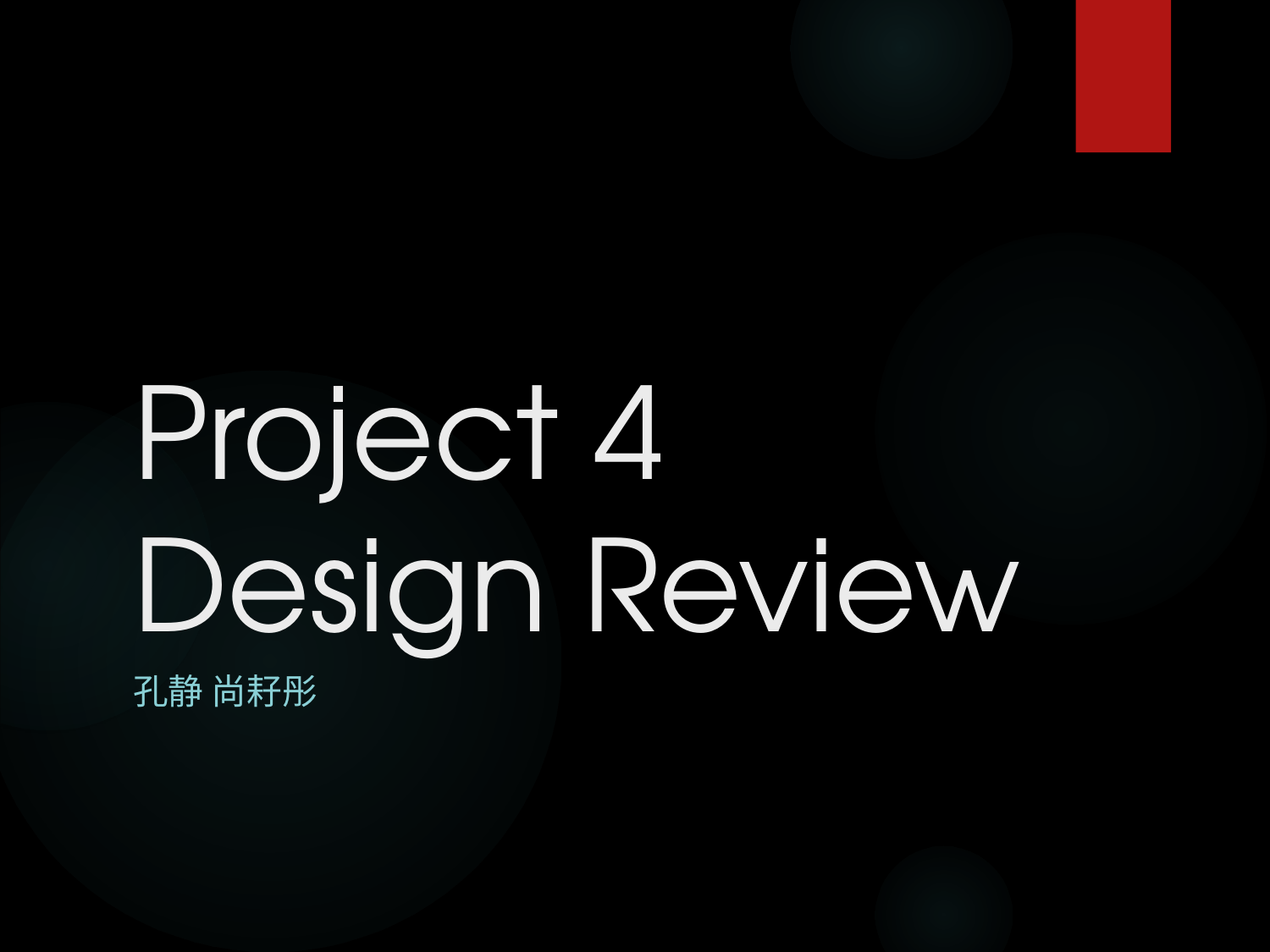

# Project 4 Design Review
孔静 尚耔彤